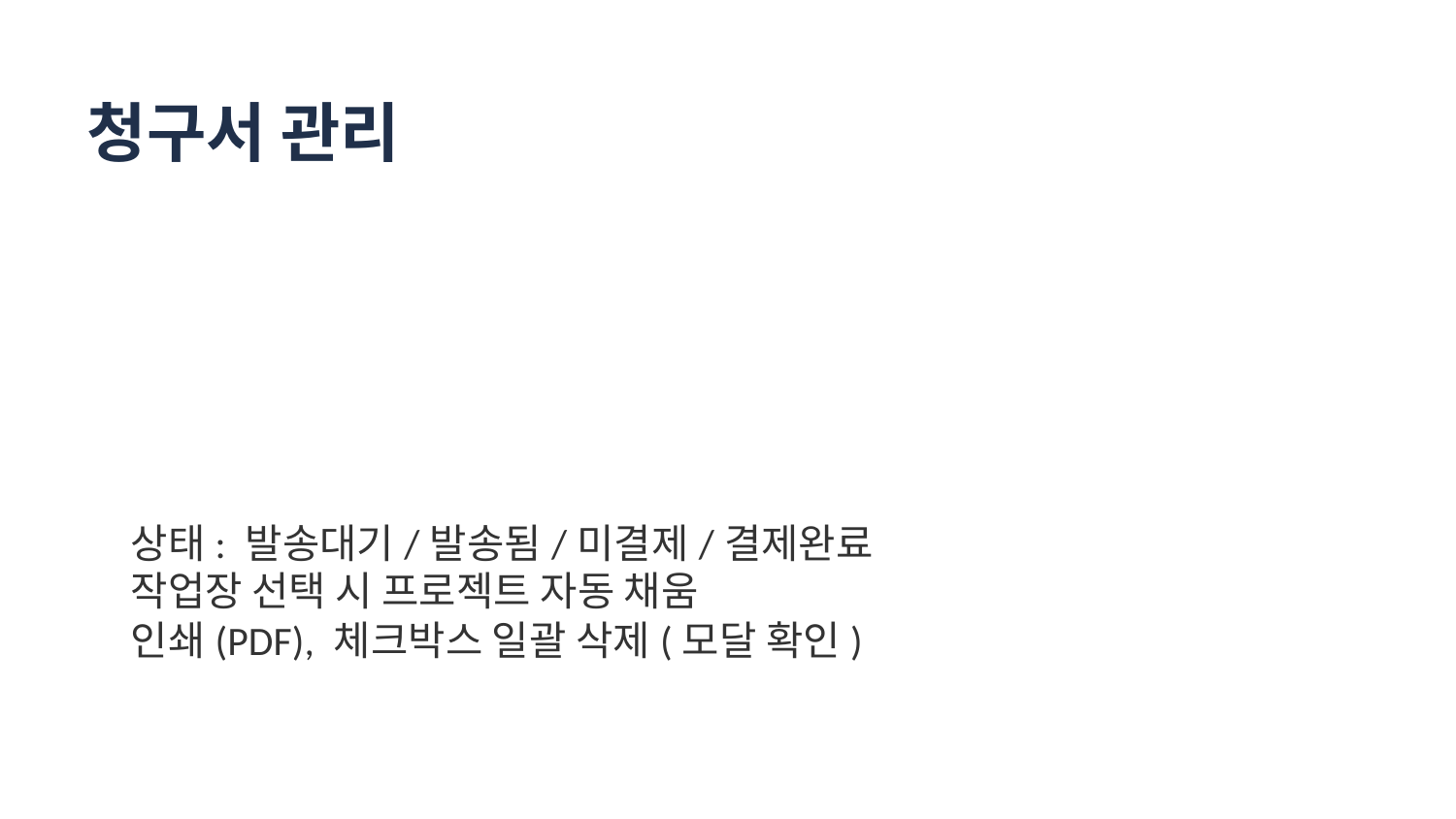

청구서 관리
상태: 발송대기/발송됨/미결제/결제완료
작업장 선택 시 프로젝트 자동 채움
인쇄(PDF), 체크박스 일괄 삭제(모달 확인)